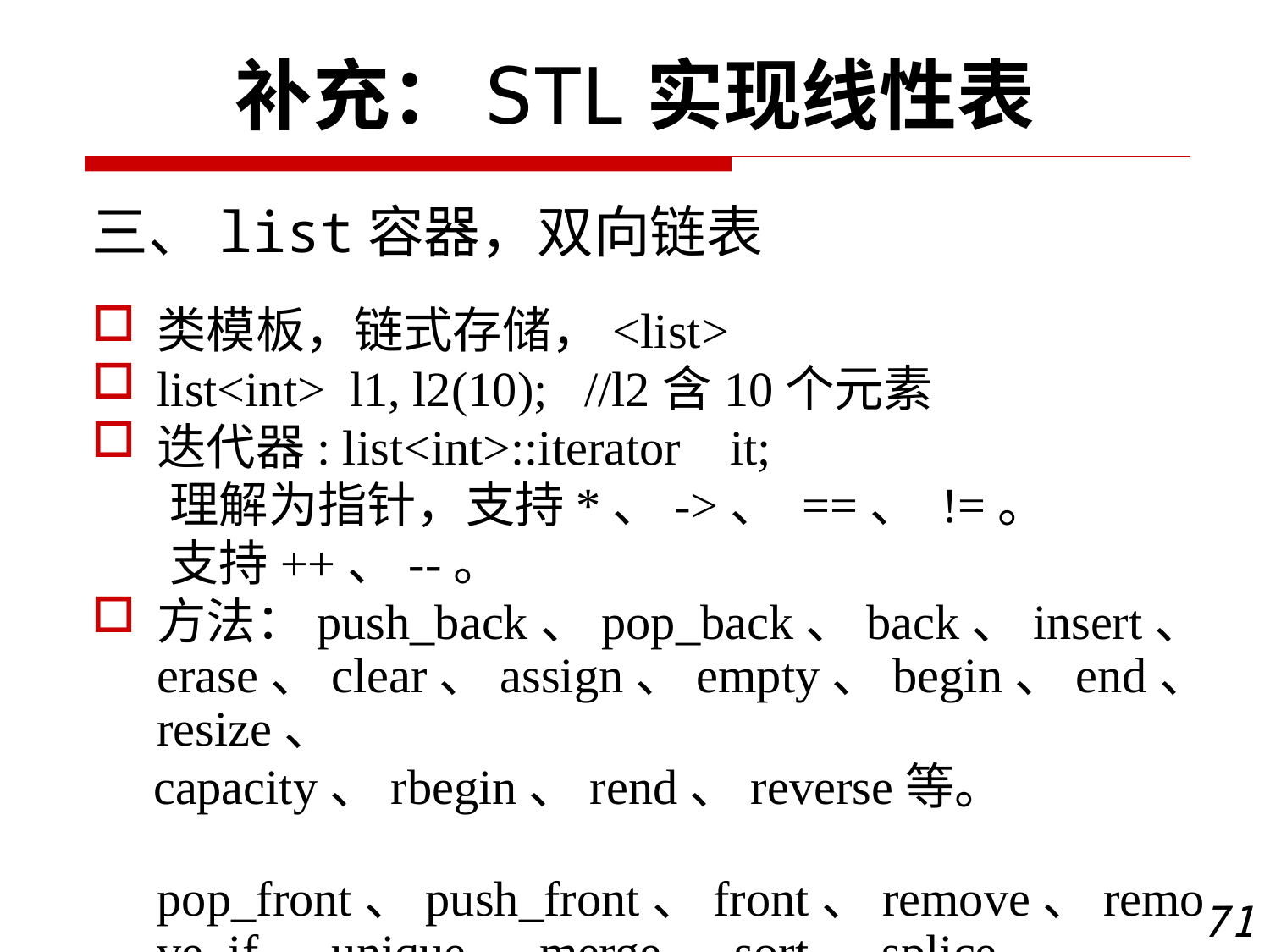

补充：STL实现线性表
三、list容器，双向链表
类模板，链式存储，<list>
list<int>  l1, l2(10);   //l2含10个元素
迭代器: list<int>::iterator    it;
      理解为指针，支持*、->、 ==、 !=。
      支持++、--。
方法：push_back、pop_back、back、insert、erase、clear、assign、empty、begin、end、resize、
     capacity、rbegin、rend、reverse等。
     pop_front、push_front、front、remove、remove_if、unique、merge、sort、splice

71